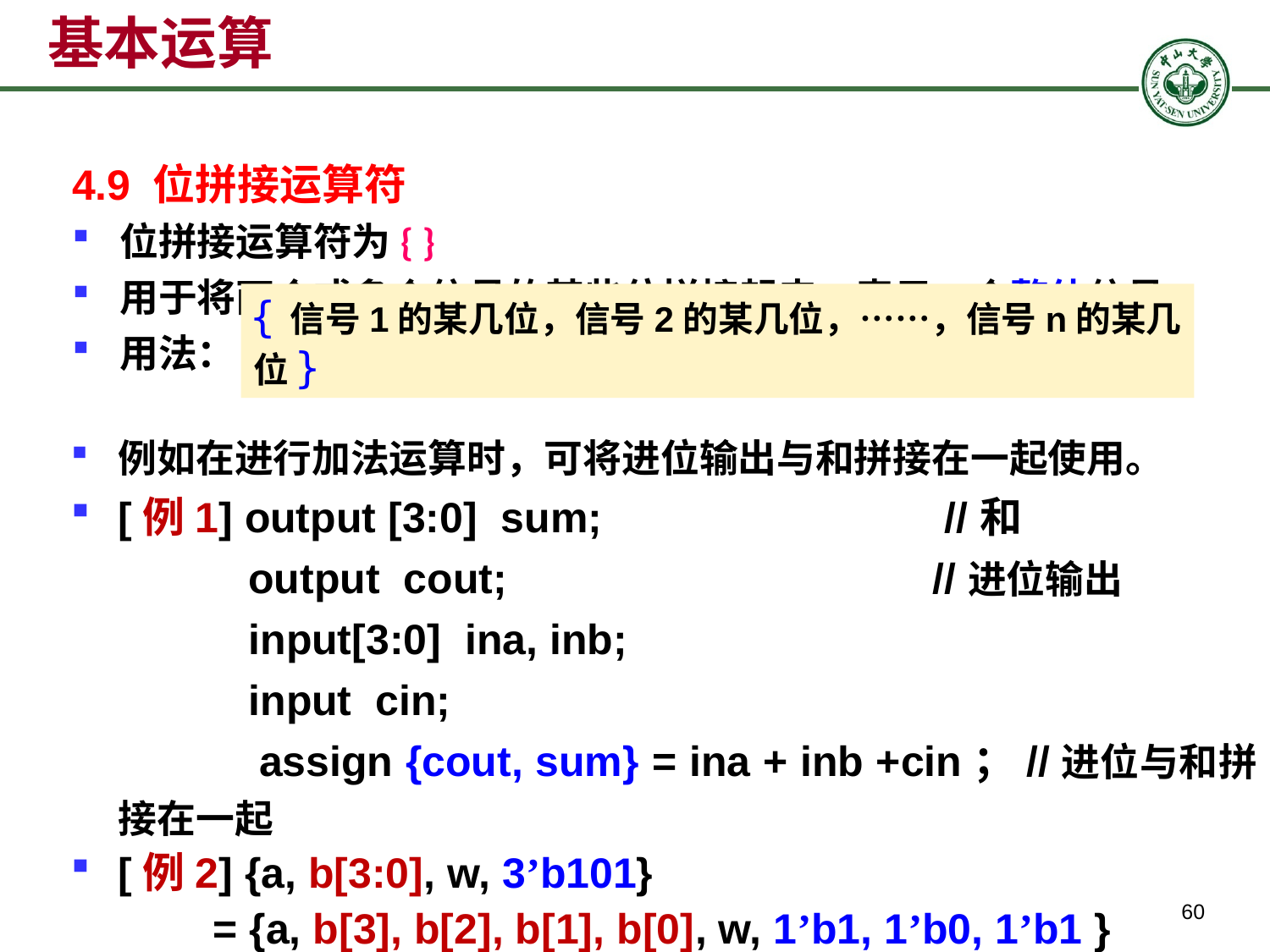

# 基本运算
4.9 位拼接运算符
位拼接运算符为{ }
用于将两个或多个信号的某些位拼接起来，表示一个整体信号。
用法：
{信号1的某几位，信号2的某几位，……，信号n的某几位}
例如在进行加法运算时，可将进位输出与和拼接在一起使用。
[例1] output [3:0]  sum;                             //和
               output  cout;                                    //进位输出
               input[3:0]  ina, inb;
               input  cin;
               assign {cout, sum} = ina + inb +cin；//进位与和拼接在一起
[例2] {a, b[3:0], w, 3’b101}
            = {a, b[3], b[2], b[1], b[0], w, 1’b1, 1’b0, 1’b1 }